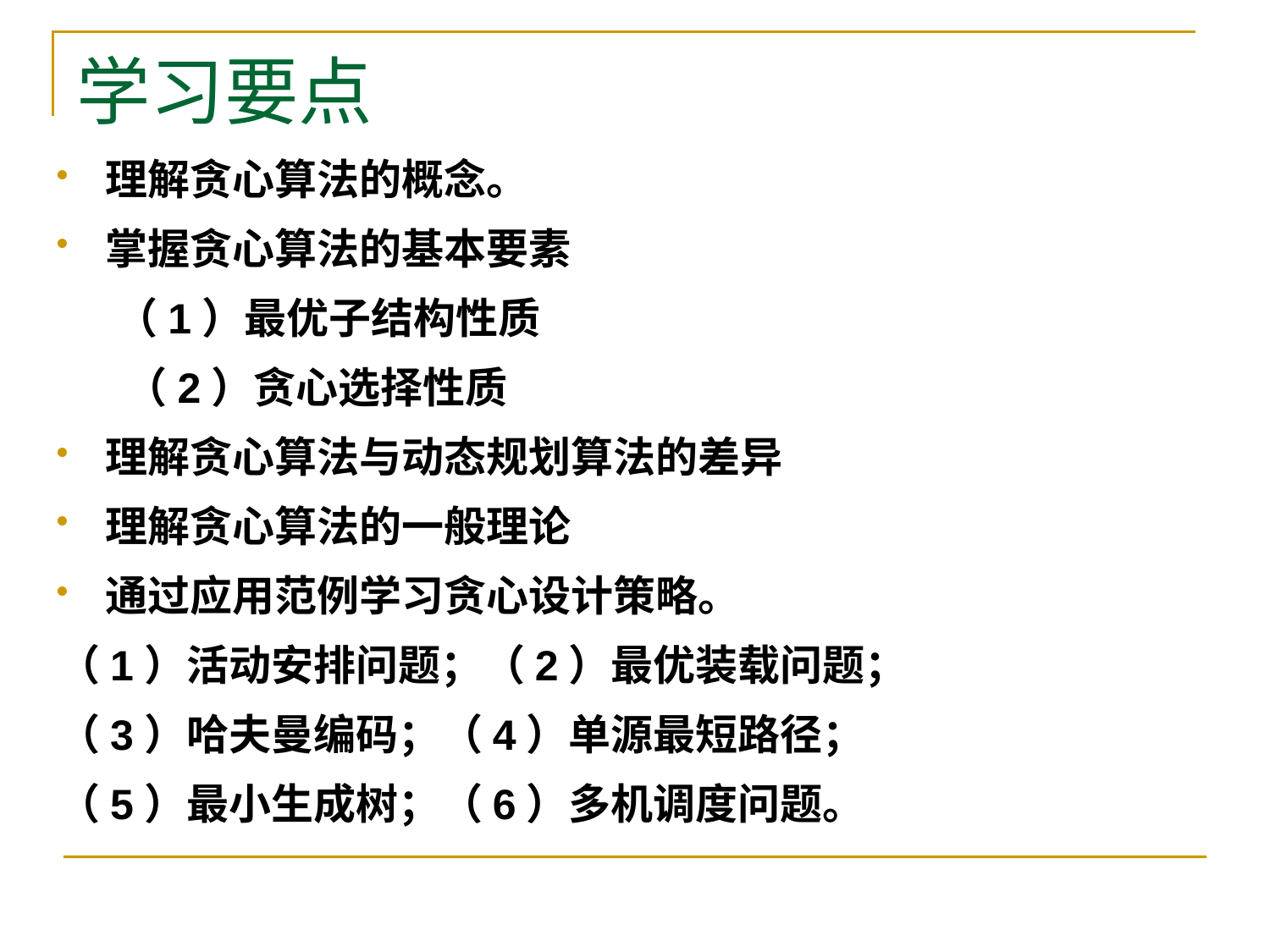

# 学习要点
理解贪心算法的概念。
掌握贪心算法的基本要素
     （1）最优子结构性质
      （2）贪心选择性质
理解贪心算法与动态规划算法的差异
理解贪心算法的一般理论
通过应用范例学习贪心设计策略。
（1）活动安排问题；（2）最优装载问题；
（3）哈夫曼编码；（4）单源最短路径；
（5）最小生成树；（6）多机调度问题。